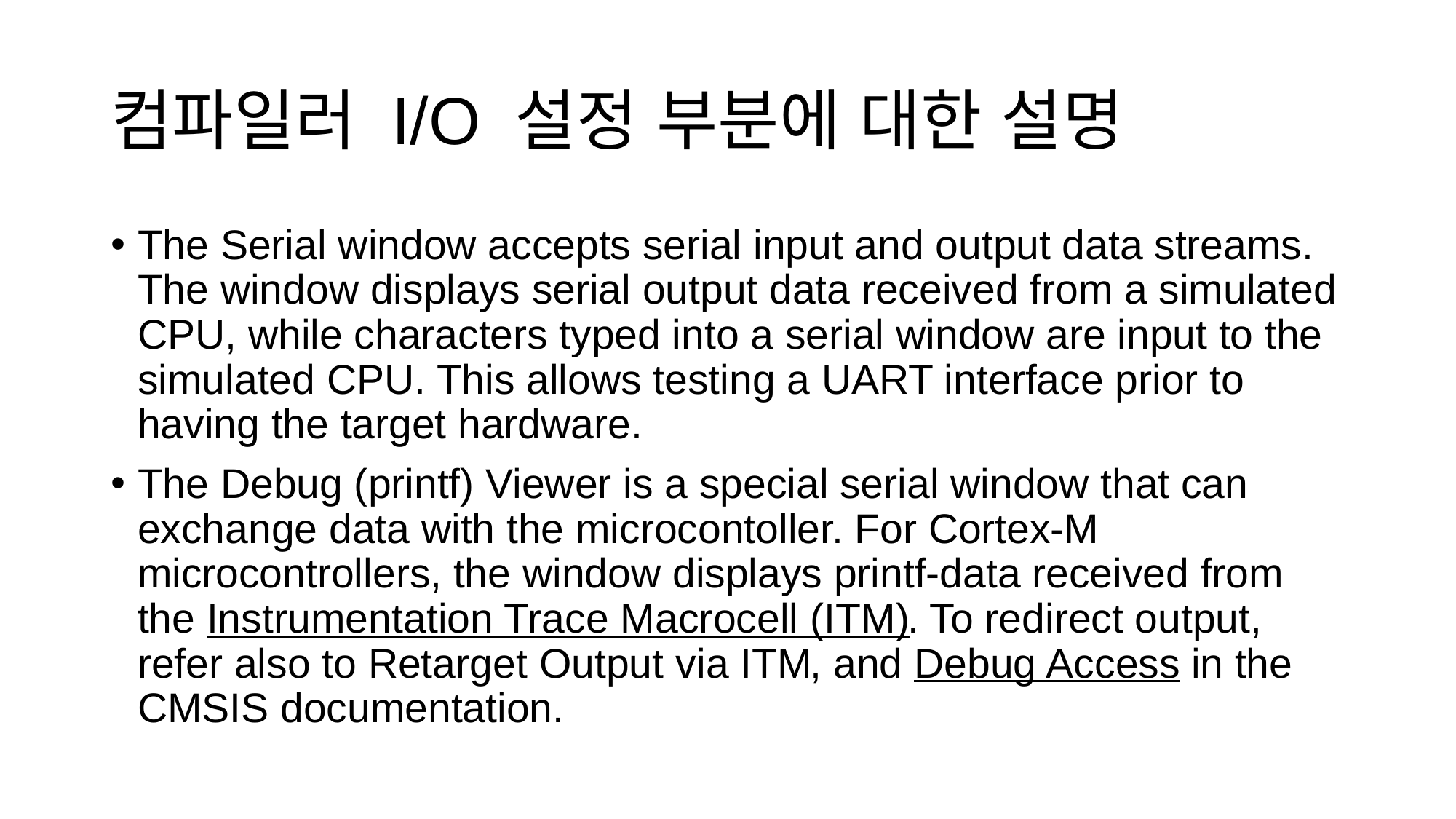

# 컴파일러 I/O 설정 부분에 대한 설명
The Serial window accepts serial input and output data streams. The window displays serial output data received from a simulated CPU, while characters typed into a serial window are input to the simulated CPU. This allows testing a UART interface prior to having the target hardware.
The Debug (printf) Viewer is a special serial window that can exchange data with the microcontoller. For Cortex-M microcontrollers, the window displays printf-data received from the Instrumentation Trace Macrocell (ITM). To redirect output, refer also to Retarget Output via ITM, and Debug Access in the CMSIS documentation.